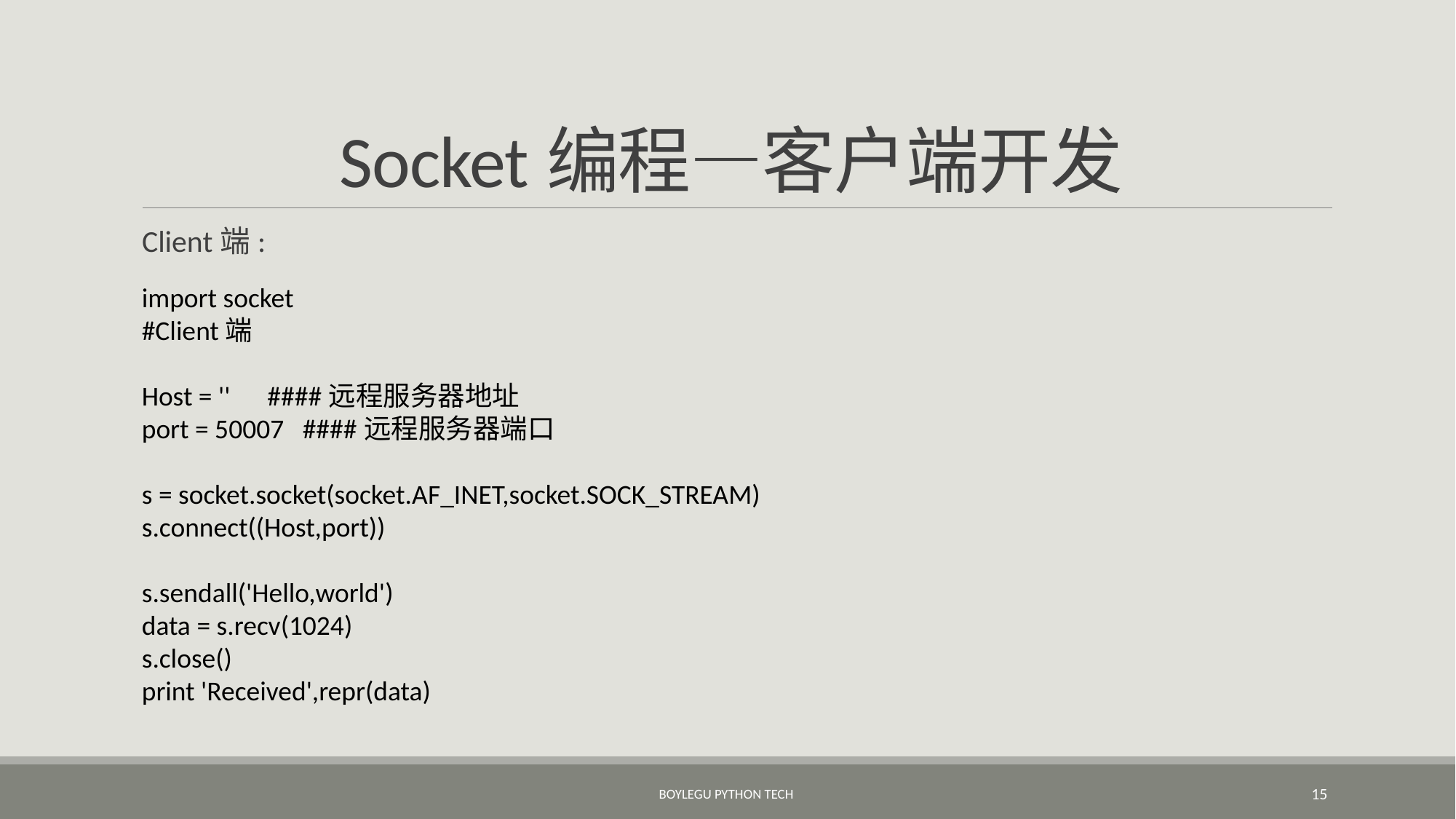

# Socket编程—客户端开发
Client端:
import socket
#Client端

Host = ''      ####远程服务器地址
port = 50007   ####远程服务器端口

s = socket.socket(socket.AF_INET,socket.SOCK_STREAM)
s.connect((Host,port))

s.sendall('Hello,world')
data = s.recv(1024)
s.close()
print 'Received',repr(data)
BoyleGu Python Tech
15